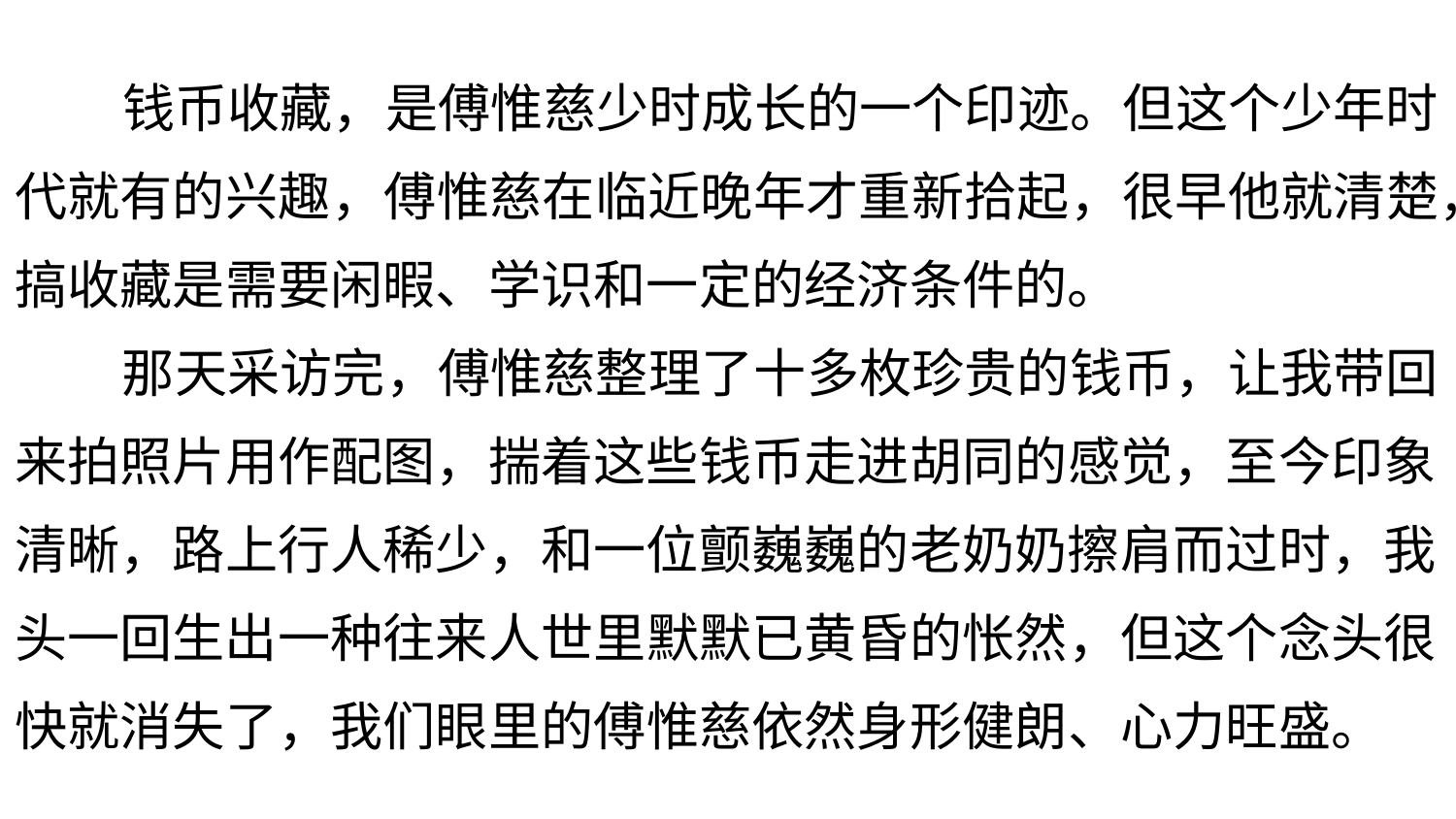

钱币收藏，是傅惟慈少时成长的一个印迹。但这个少年时代就有的兴趣，傅惟慈在临近晚年才重新拾起，很早他就清楚，搞收藏是需要闲暇、学识和一定的经济条件的。
        那天采访完，傅惟慈整理了十多枚珍贵的钱币，让我带回来拍照片用作配图，揣着这些钱币走进胡同的感觉，至今印象清晰，路上行人稀少，和一位颤巍巍的老奶奶擦肩而过时，我头一回生出一种往来人世里默默已黄昏的怅然，但这个念头很快就消失了，我们眼里的傅惟慈依然身形健朗、心力旺盛。